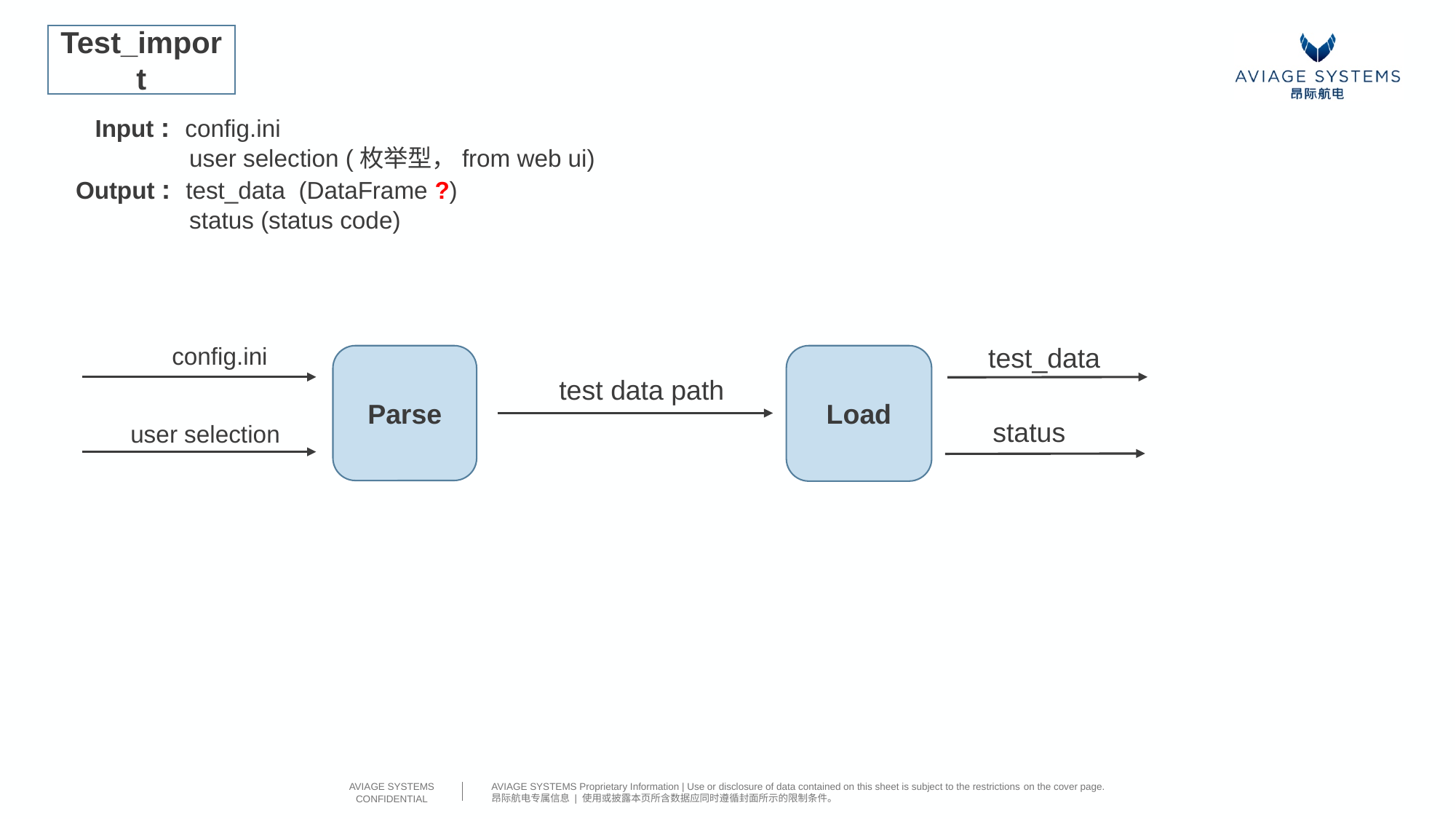

Test_import
    Input :  config.ini
                  user selection (枚举型，from web ui)
 Output :  test_data  (DataFrame ?)
                  status (status code)
config.ini
test_data
Parse
Load
   test data path
status
user selection